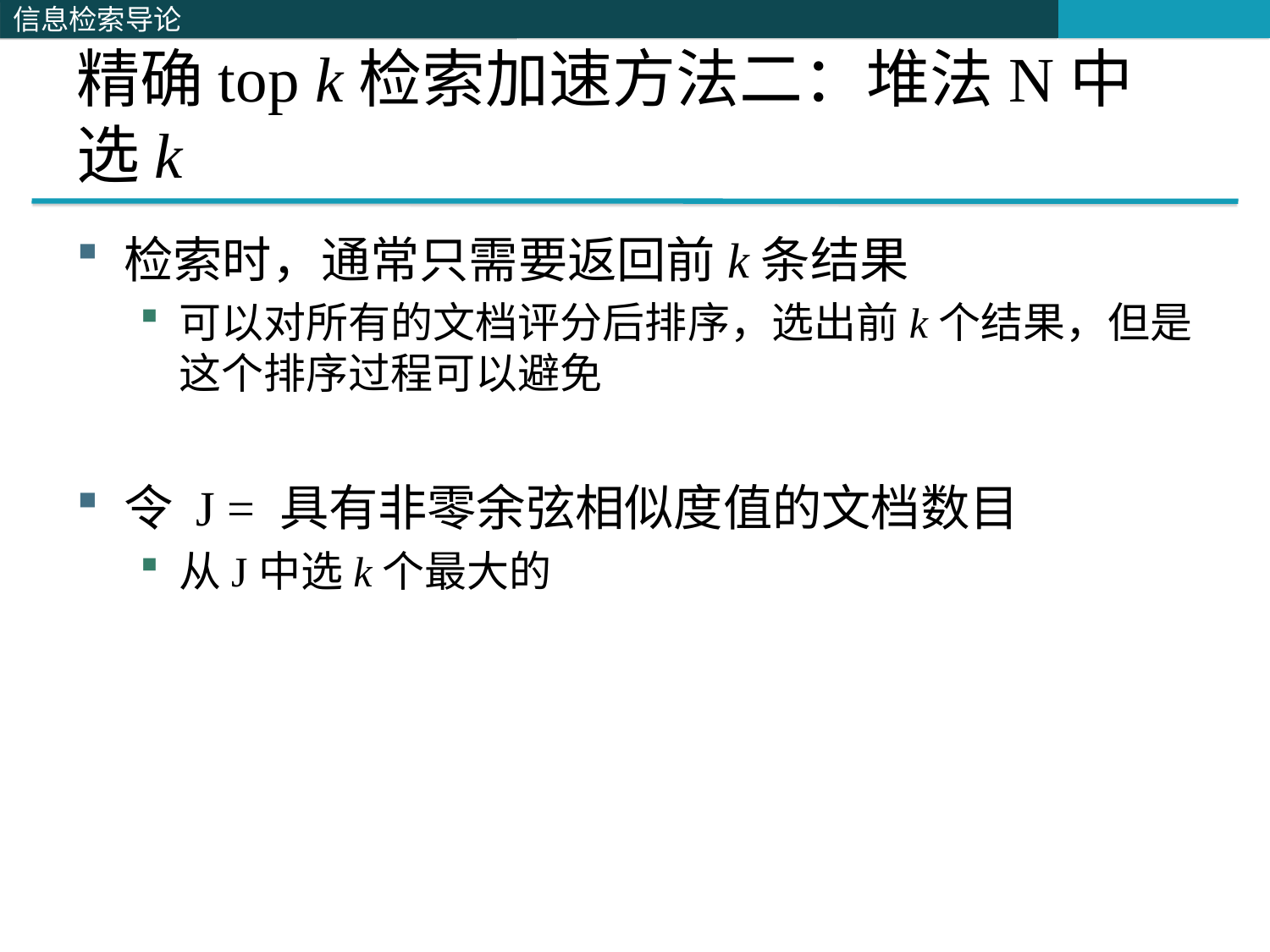

# 精确top k检索加速方法二：堆法N中选k
检索时，通常只需要返回前k条结果
可以对所有的文档评分后排序，选出前k个结果，但是这个排序过程可以避免

令 J = 具有非零余弦相似度值的文档数目
从J中选k个最大的